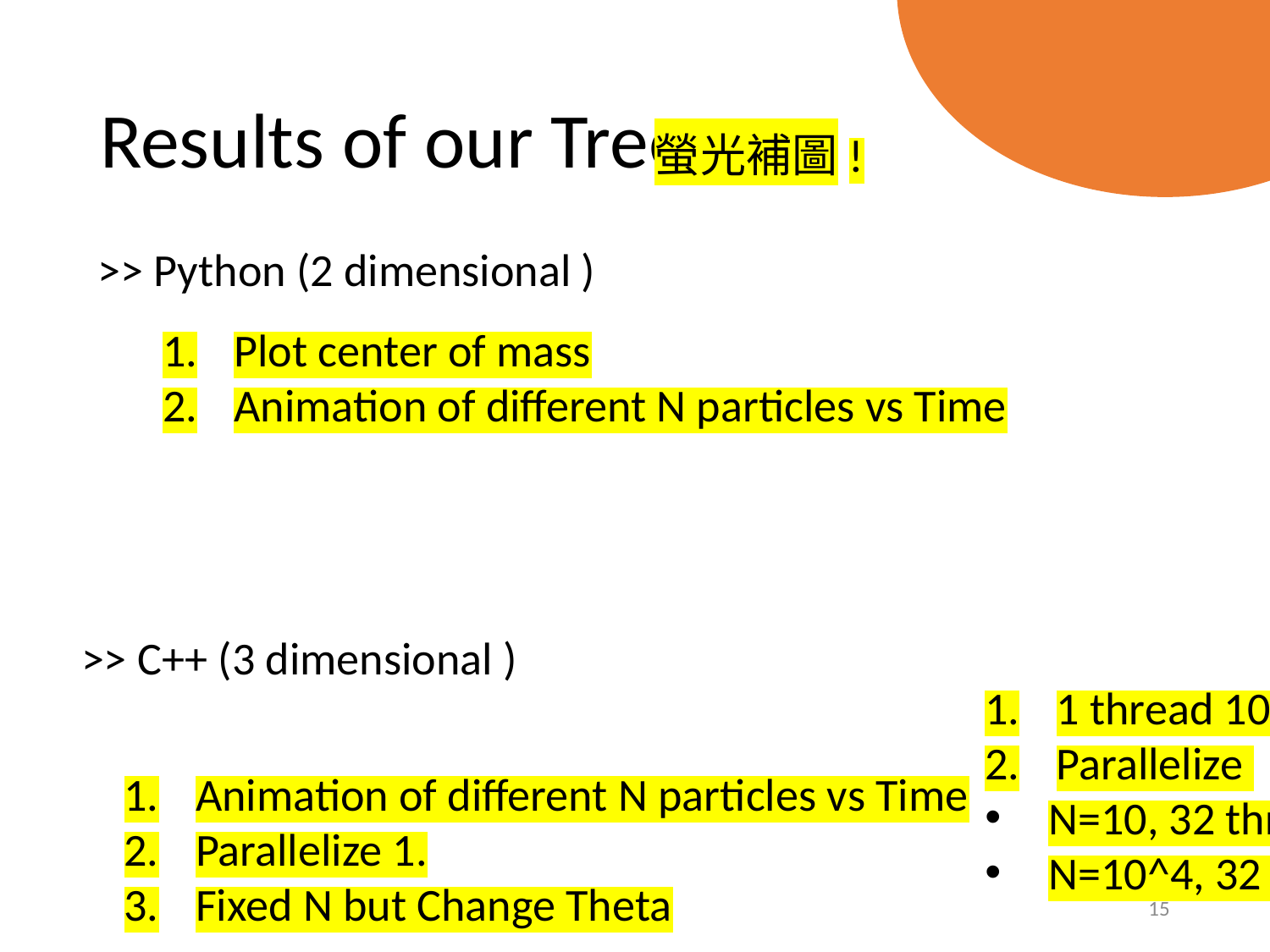

# Results of our Tree
螢光補圖!
>> Python (2 dimensional )
Plot center of mass
Animation of different N particles vs Time
>> C++ (3 dimensional )
1 thread 1000iterations Theta = 0.05, T= 80s
Parallelize
N=10, 32 threads 1000iterations Theta = 0.05, T= 10s
N=10^4, 32 threads 1000iterations Theta = 0.05, T= 600s

Fixed N but Change Theta

Animation of different N particles vs Time
Parallelize 1.
Fixed N but Change Theta

15